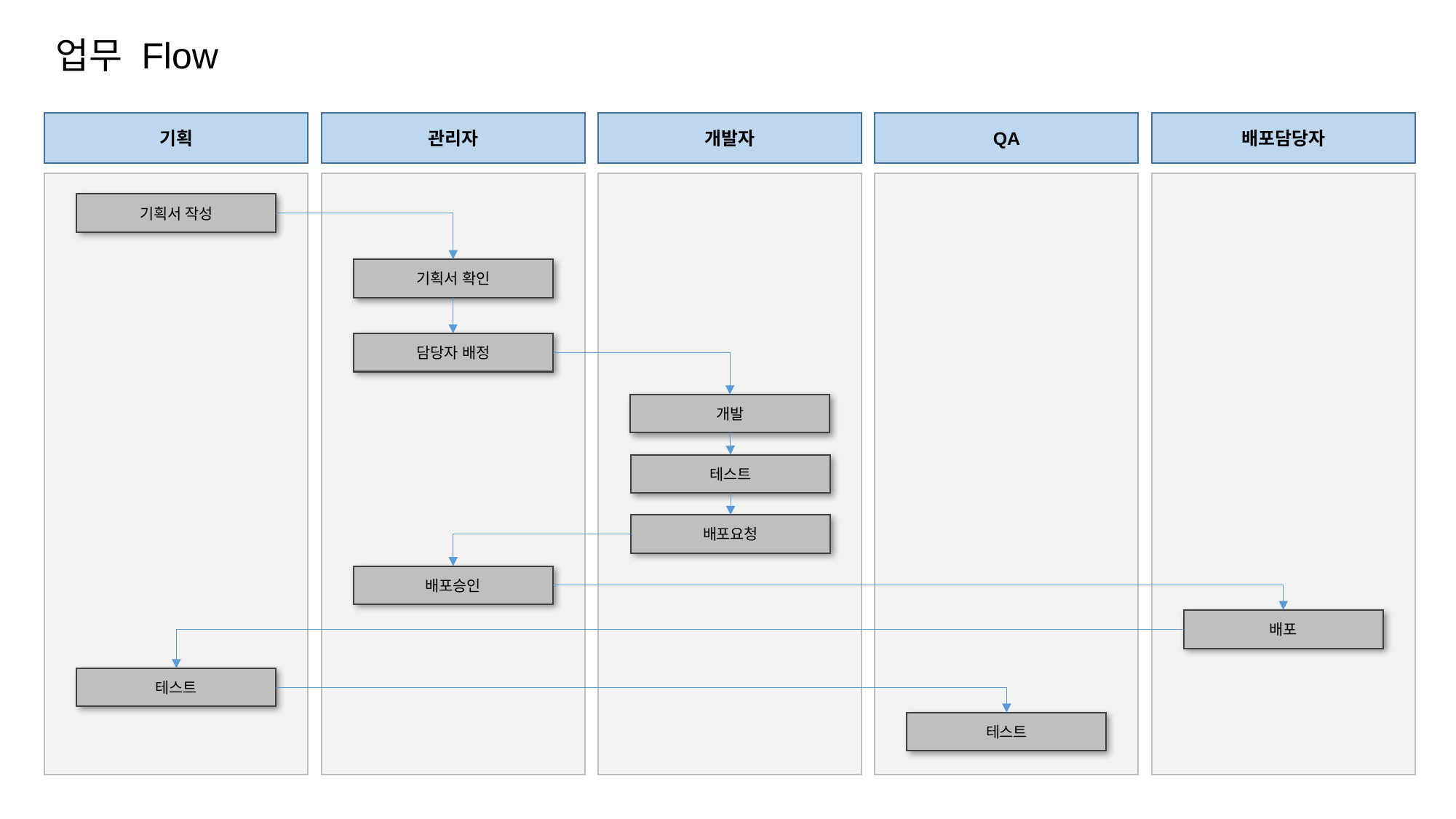

업무 Flow
QA
관리자
개발자
기획
배포담당자

기획서 작성
기획서 확인
담당자 배정
개발
테스트
배포요청
배포승인
배포
테스트
테스트